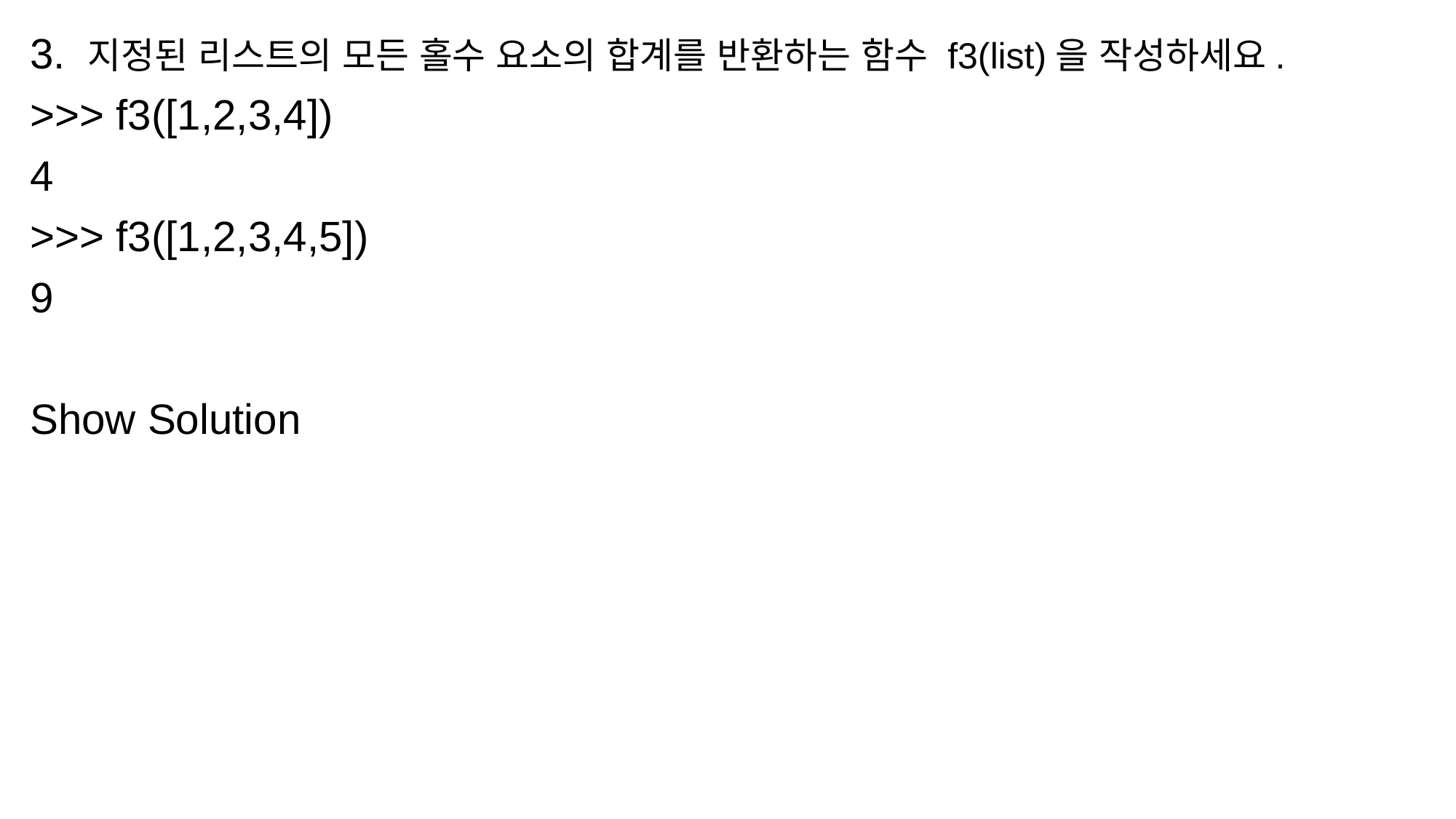

3. 지정된 리스트의 모든 홀수 요소의 합계를 반환하는 함수 f3(list)을 작성하세요.
>>> f3([1,2,3,4])
4
>>> f3([1,2,3,4,5])
9

Show Solution